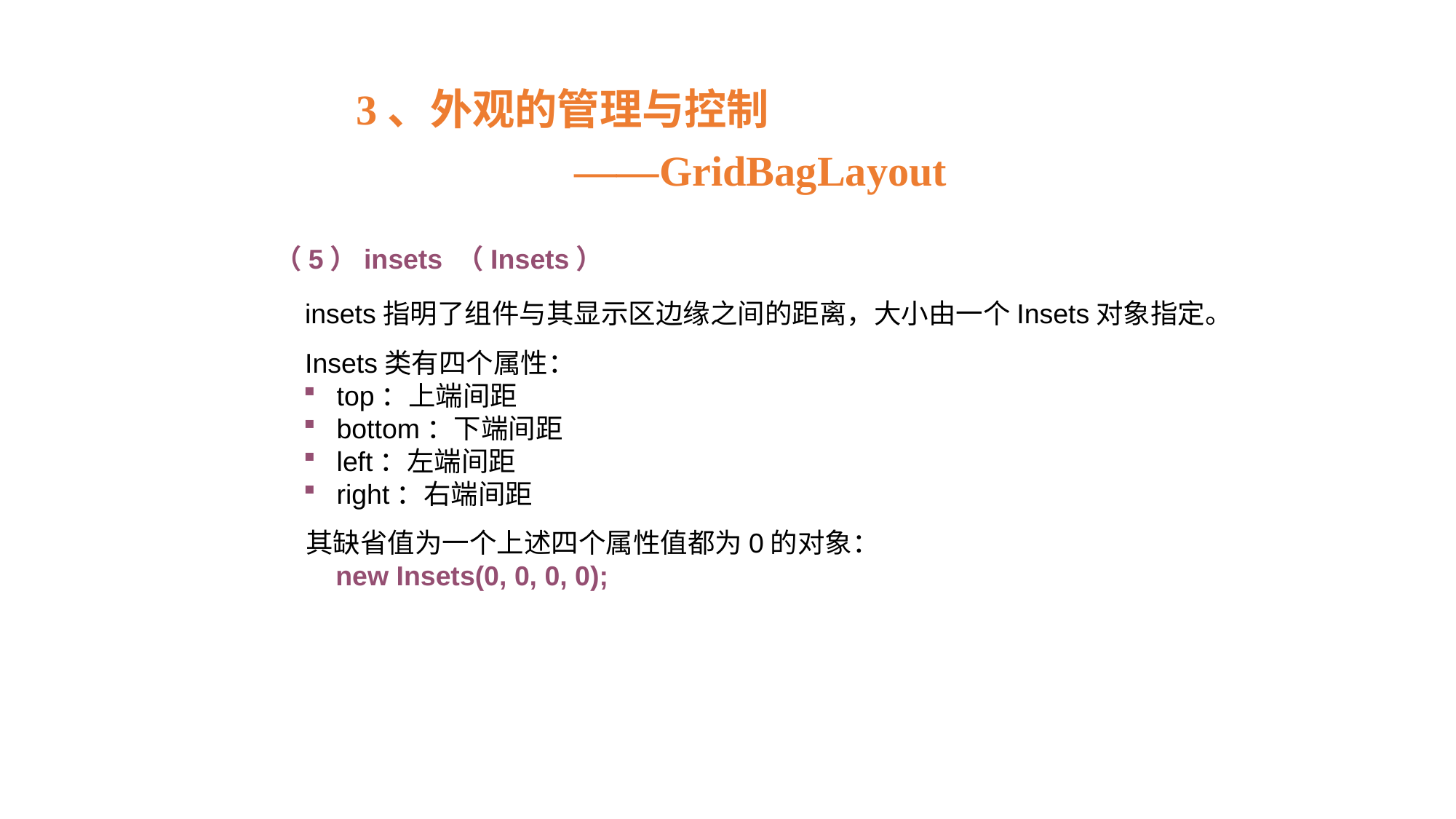

3、外观的管理与控制
		——GridBagLayout
（5）insets （Insets）

    insets指明了组件与其显示区边缘之间的距离，大小由一个Insets对象指定。

    Insets类有四个属性：
 top：上端间距
 bottom：下端间距
 left：左端间距
 right：右端间距

    其缺省值为一个上述四个属性值都为0的对象：
        new Insets(0, 0, 0, 0);